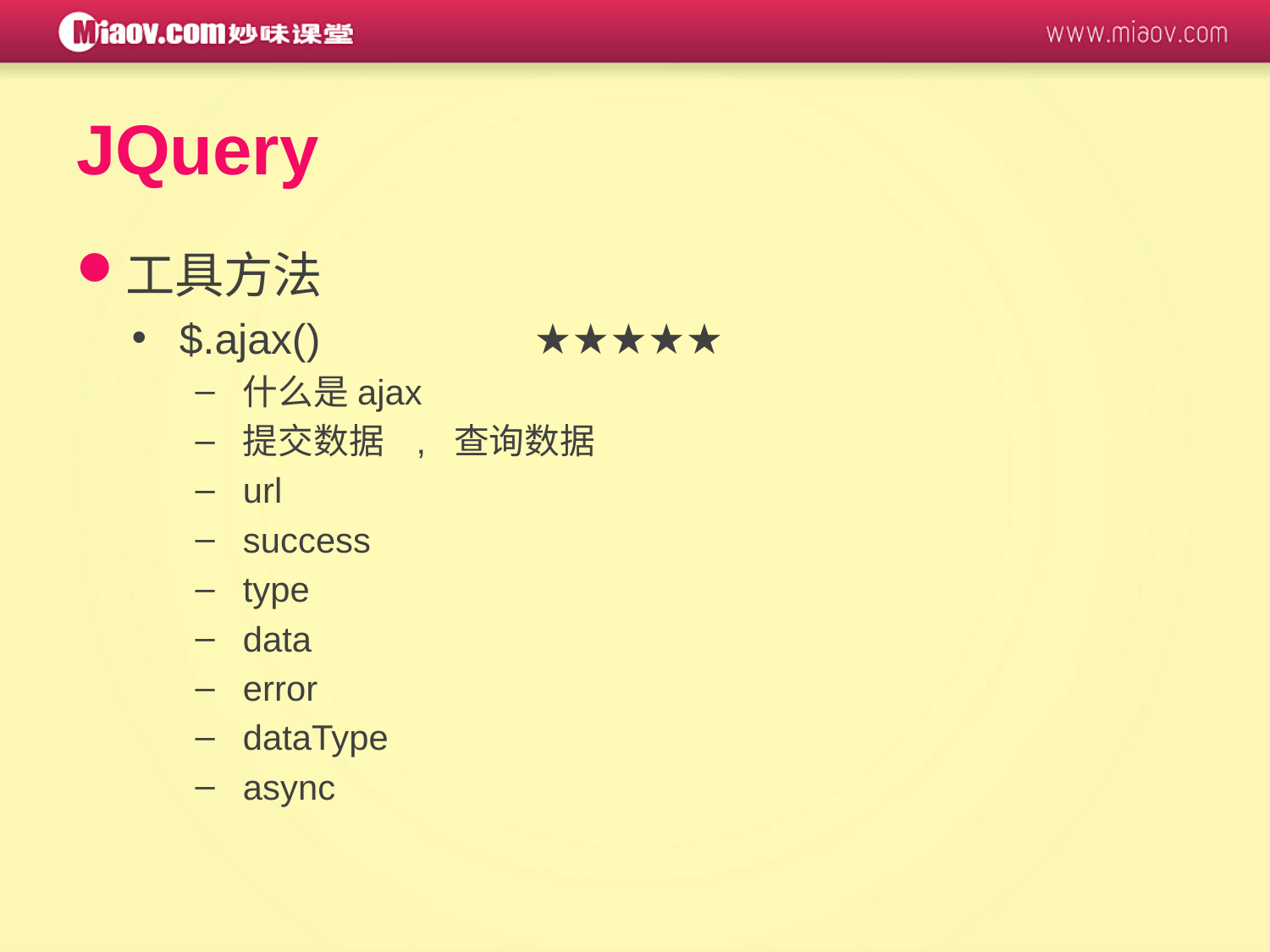

# JQuery
工具方法
$.ajax()                  ★★★★★
什么是ajax
提交数据   ,  查询数据
url
success
type
data
error
dataType
async